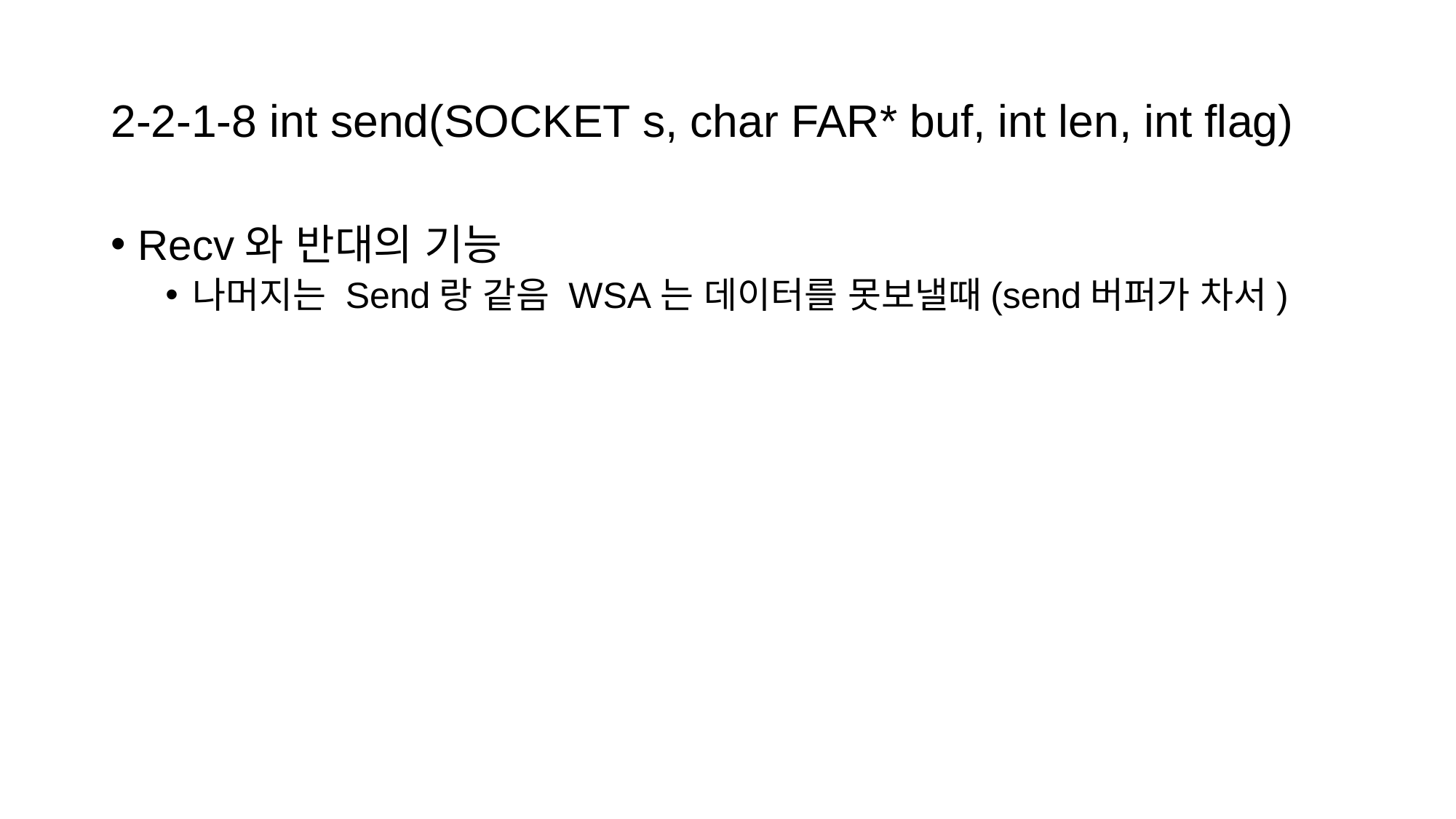

# 2-2-1-8 int send(SOCKET s, char FAR* buf, int len, int flag)
Recv와 반대의 기능
나머지는 Send랑 같음 WSA는 데이터를 못보낼때(send버퍼가 차서)